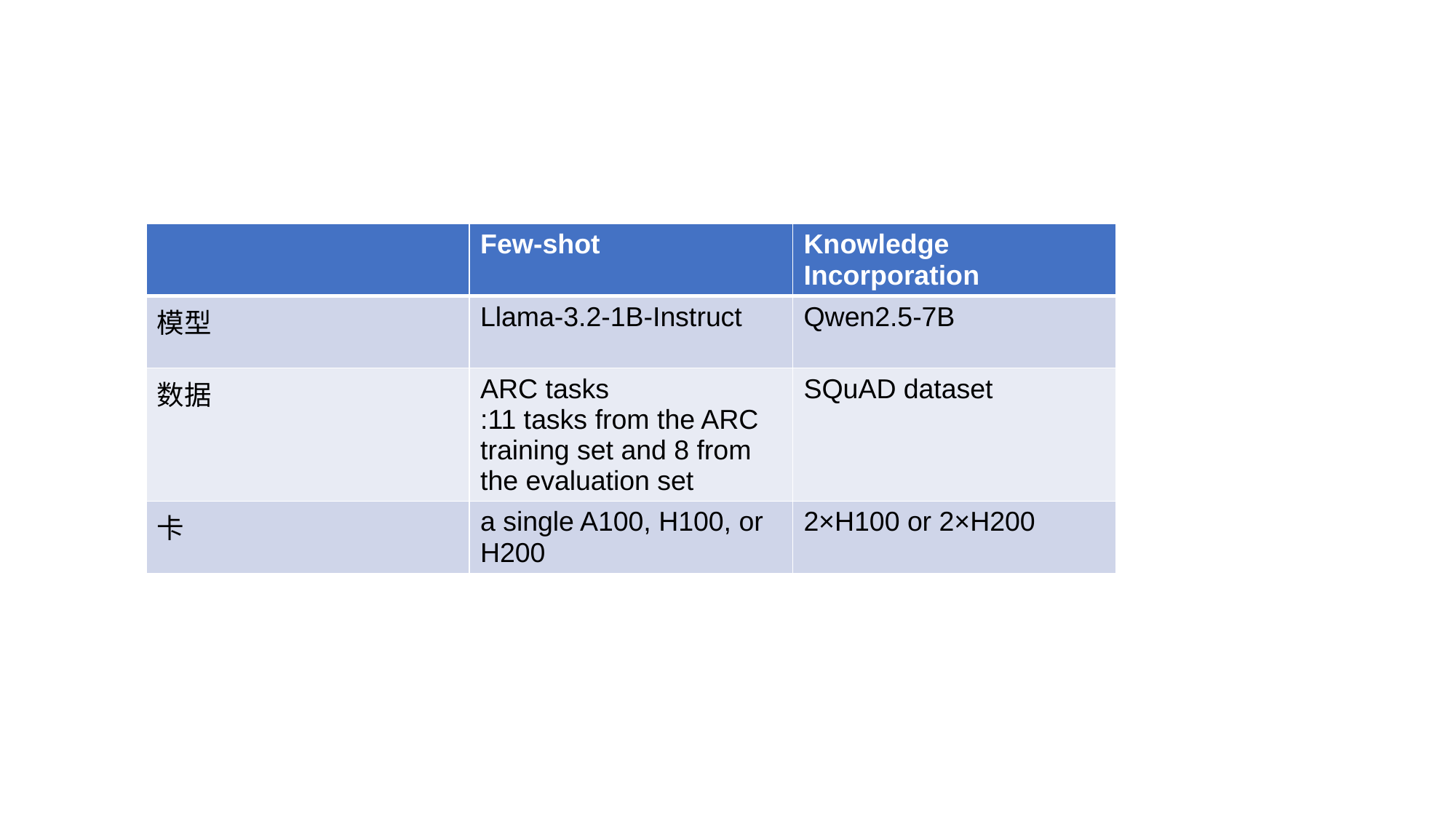

|  | Few-shot | Knowledge Incorporation |
| --- | --- | --- |
| 模型 | Llama-3.2-1B-Instruct | Qwen2.5-7B |
| 数据 | ARC tasks :11 tasks from the ARC training set and 8 from the evaluation set | SQuAD dataset |
| 卡 | a single A100, H100, or H200 | 2×H100 or 2×H200 |